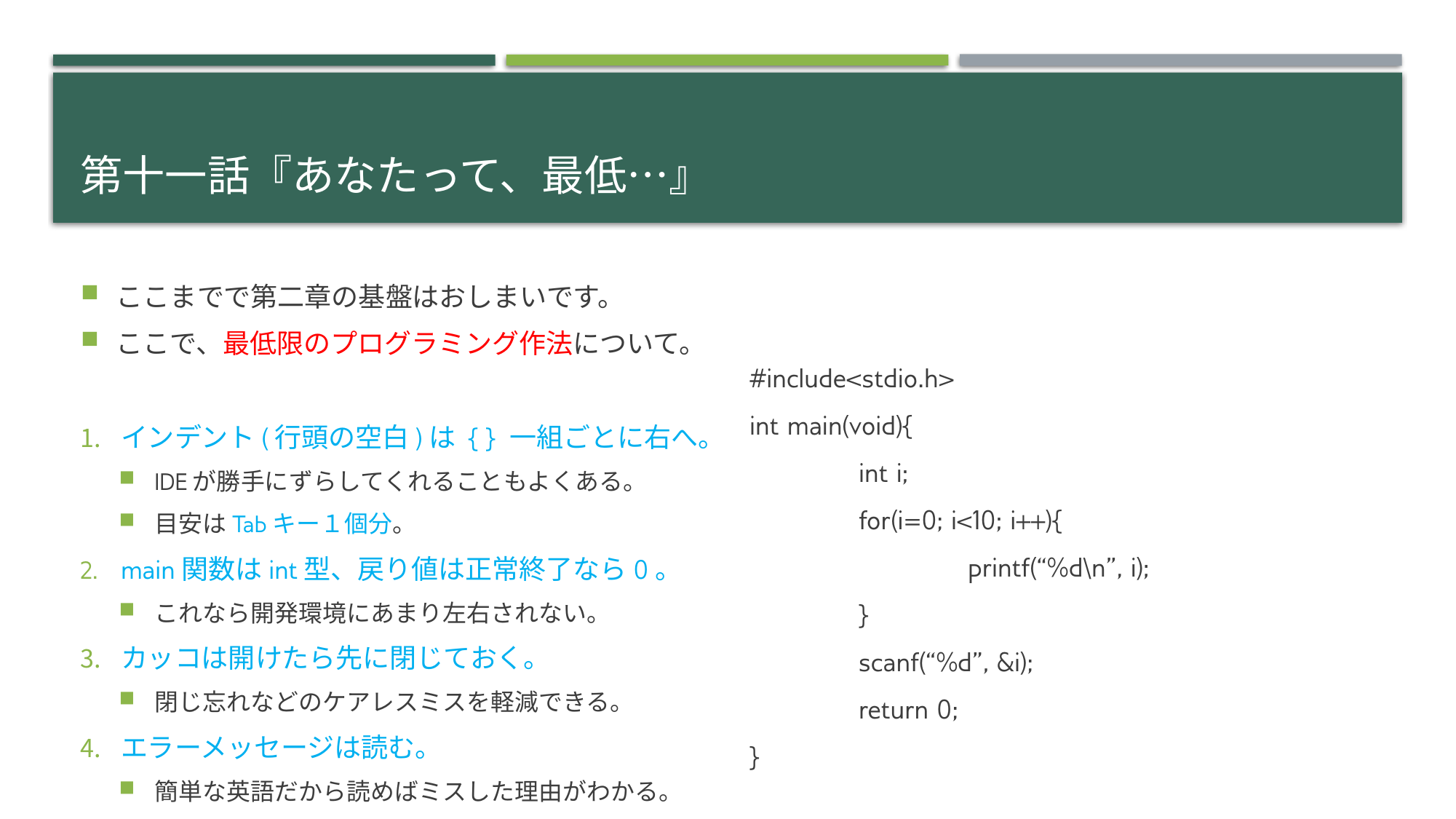

# 第十一話『あなたって、最低…』
ここまでで第二章の基盤はおしまいです。
ここで、最低限のプログラミング作法について。

インデント(行頭の空白)は { } 一組ごとに右へ。
IDEが勝手にずらしてくれることもよくある。
目安はTabキー１個分。
main関数はint型、戻り値は正常終了なら0。
これなら開発環境にあまり左右されない。
カッコは開けたら先に閉じておく。
閉じ忘れなどのケアレスミスを軽減できる。
エラーメッセージは読む。
簡単な英語だから読めばミスした理由がわかる。

#include<stdio.h>
int main(void){
	int i;
	for(i=0; i<10; i++){
		printf(“%d\n”, i);
	}
	scanf(“%d”, &i);
	return 0;
}